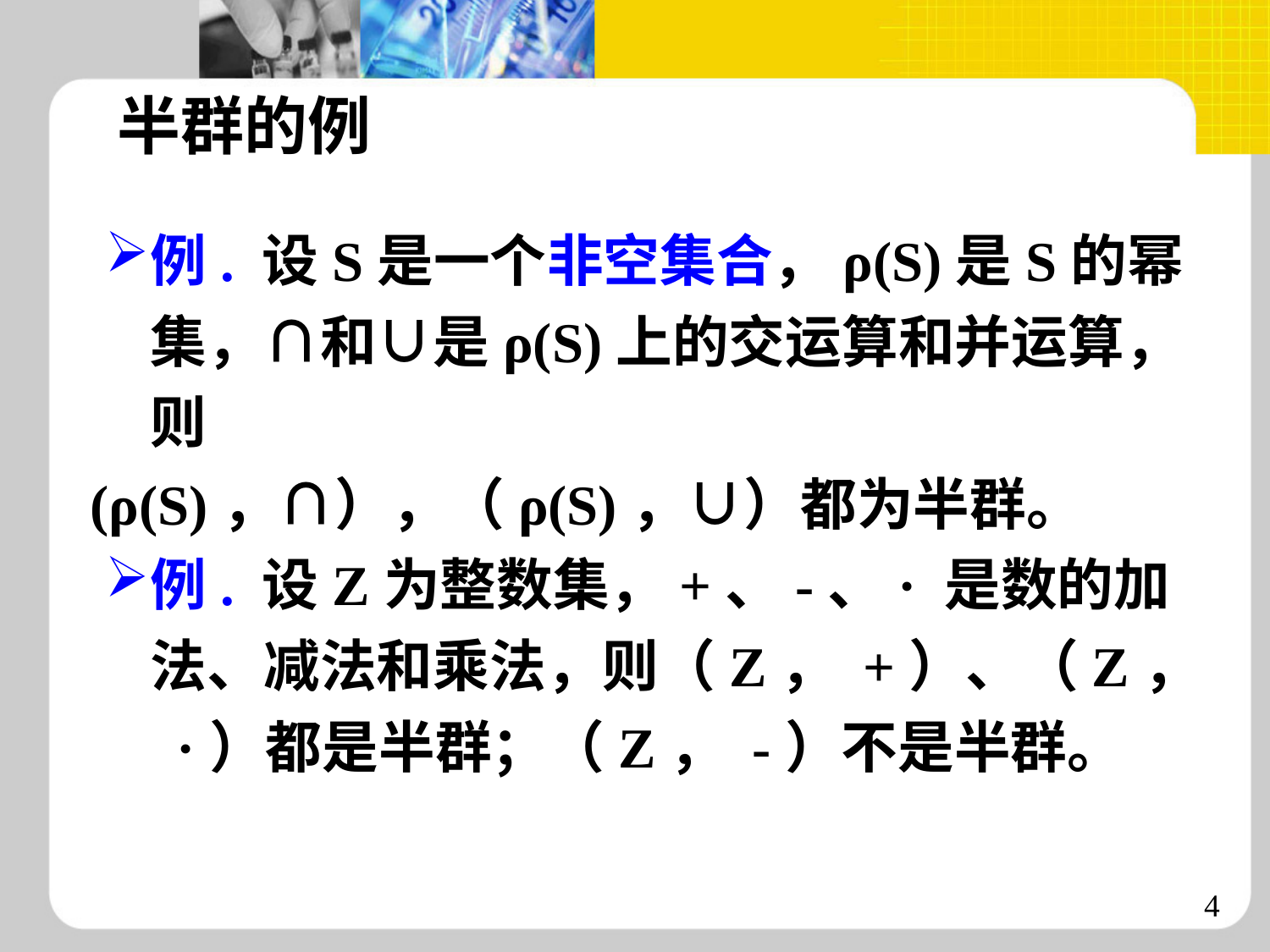

半群的例
例. 设S是一个非空集合，ρ(S)是S的幂集，∩和∪是ρ(S)上的交运算和并运算，则
(ρ(S)，∩），（ρ(S)，∪）都为半群。
例. 设Z为整数集，+、-、· 是数的加法、减法和乘法，则（Z， +）、（Z， ·）都是半群；（Z， -）不是半群。

4